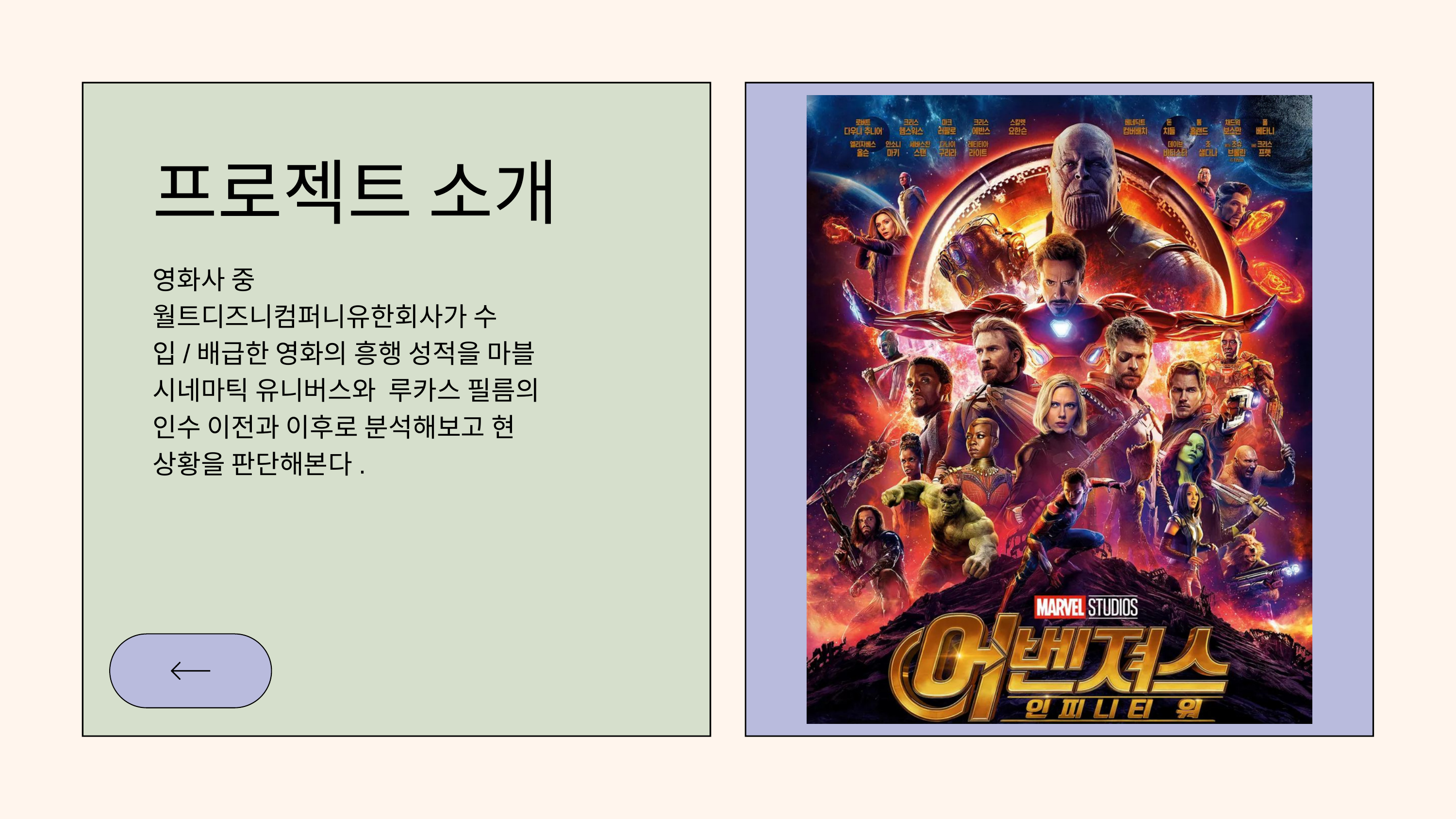

프로젝트 소개
영화사 중 월트디즈니컴퍼니유한회사가 수입/배급한 영화의 흥행 성적을 마블 시네마틱 유니버스와  루카스 필름의 인수 이전과 이후로 분석해보고 현 상황을 판단해본다.